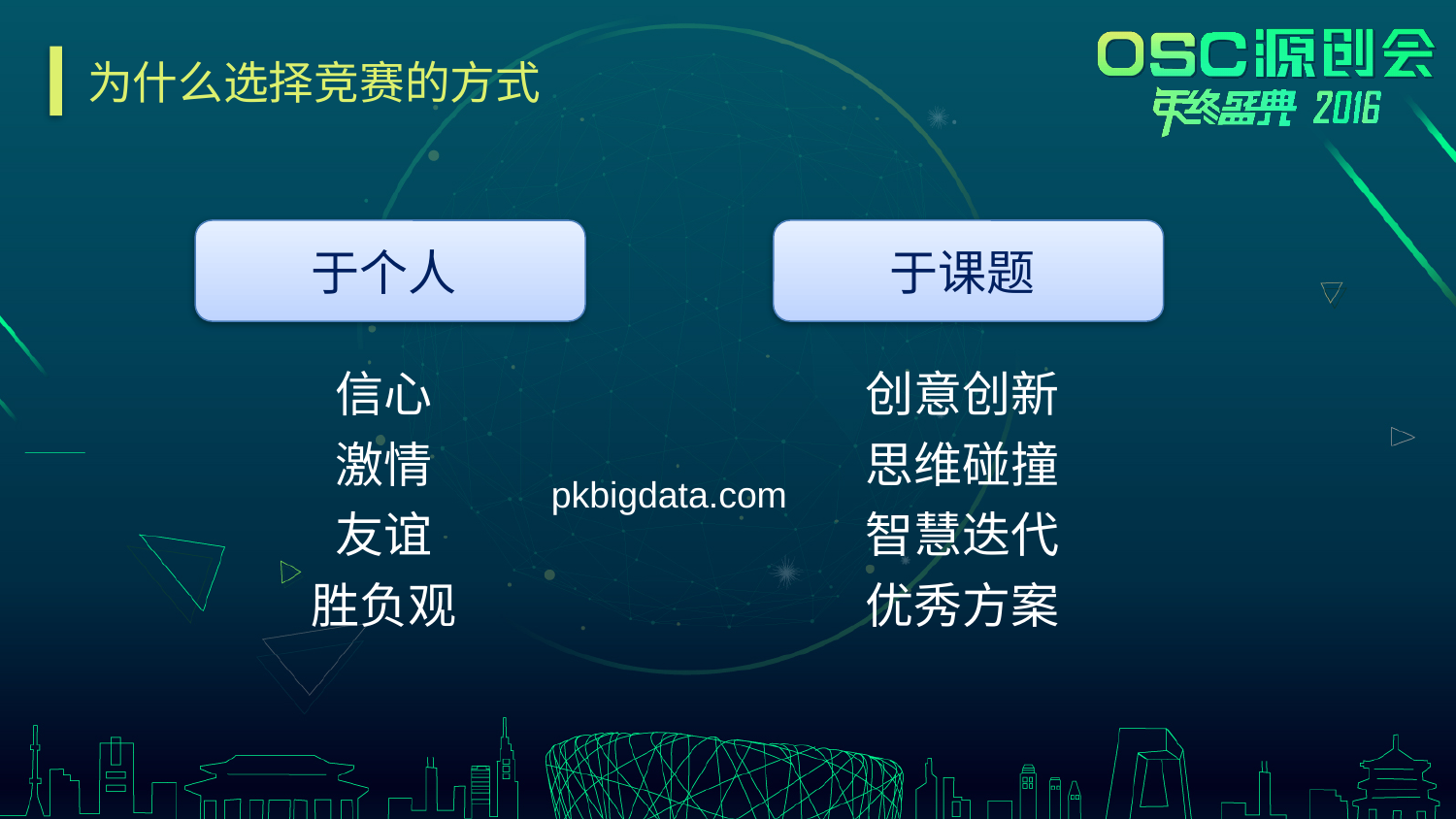

# 为什么选择竞赛的方式

于个人

于课题
信心
激情
友谊
胜负观
创意创新
思维碰撞
智慧迭代
优秀方案

pkbigdata.com